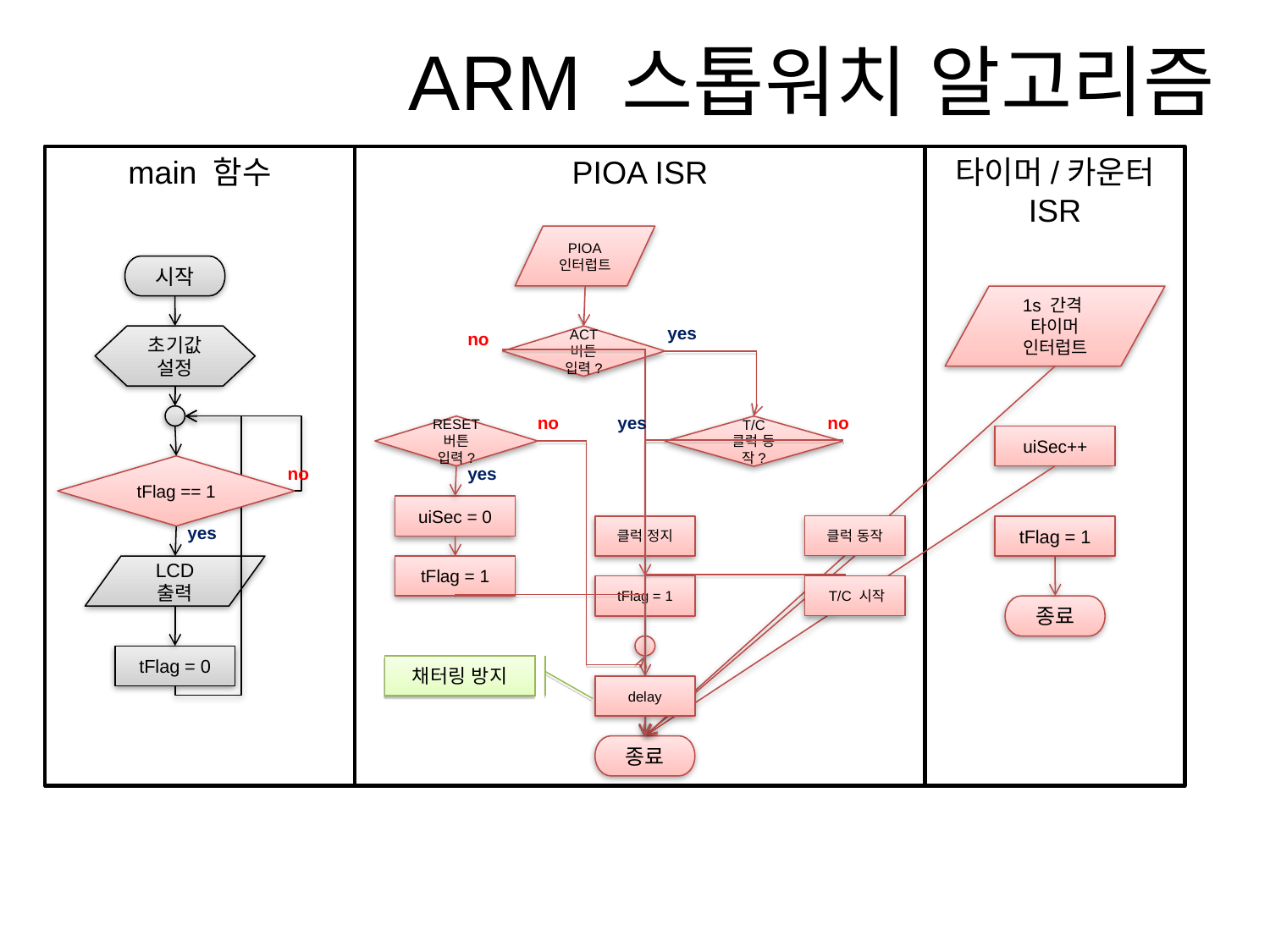

ARM 스톱워치 알고리즘
main 함수
PIOA ISR
타이머/카운터 ISR
PIOA
인터럽트
시작
1s 간격
타이머
인터럽트
yes
no
초기값
설정
ACT 버튼
입력?

no
yes
no
RESET
버튼 입력?
T/C
클럭 동작?
uiSec++
tFlag == 1
no
yes
uiSec = 0
yes
클럭 동작
클럭 정지
tFlag = 1
LCD 출력
tFlag = 1
 T/C 시작
tFlag = 1
종료

tFlag = 0
채터링 방지
delay
종료